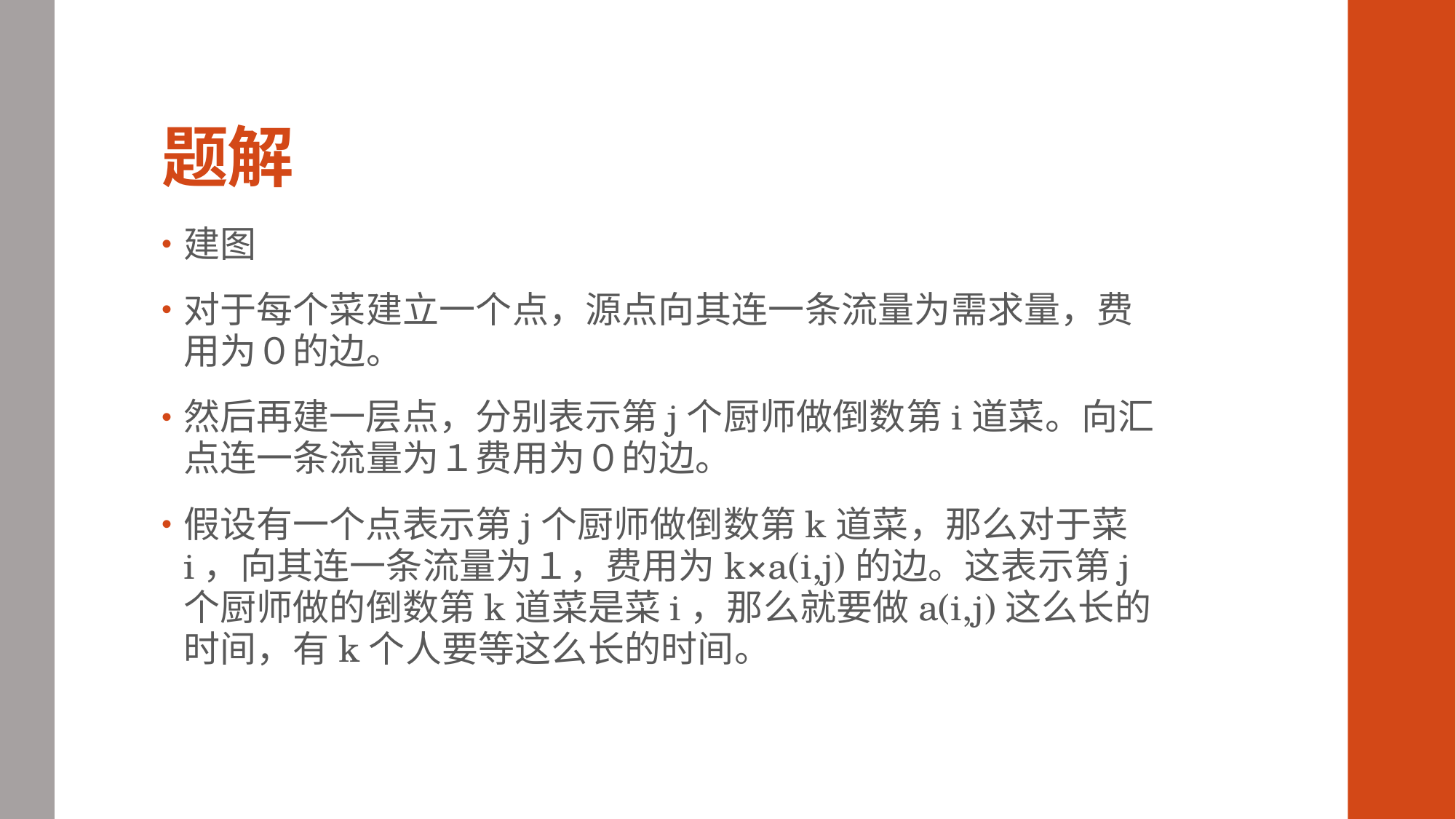

# 题解
建图
对于每个菜建立一个点，源点向其连一条流量为需求量，费用为０的边。
然后再建一层点，分别表示第j个厨师做倒数第i道菜。向汇点连一条流量为１费用为０的边。
假设有一个点表示第j个厨师做倒数第k道菜，那么对于菜i，向其连一条流量为１，费用为k×a(i,j)的边。这表示第j个厨师做的倒数第k道菜是菜i，那么就要做a(i,j)这么长的时间，有k个人要等这么长的时间。